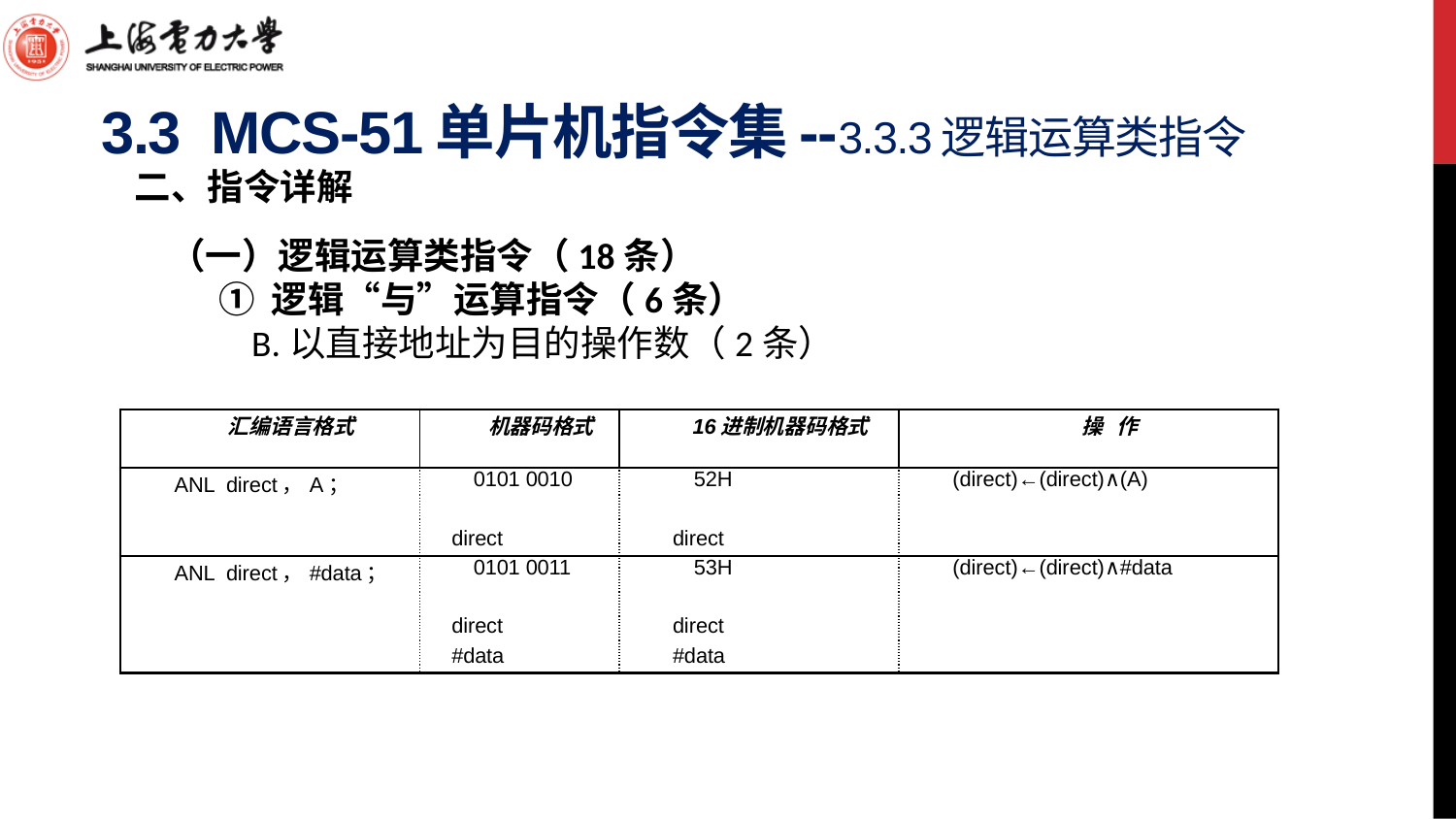

# 3.3  MCS-51单片机指令集--3.3.3逻辑运算类指令
二、指令详解

（一）逻辑运算类指令（18条）
      ① 逻辑“与”运算指令（6条）
          B.以直接地址为目的操作数（2条）
| 汇编语言格式 | 机器码格式 | 16进制机器码格式 | 操 作 |
| --- | --- | --- | --- |
| ANL direct，A； | 0101 0010 | 52H | (direct)←(direct)∧(A) |
|  | direct | direct |  |
| ANL direct，#data； | 0101 0011 | 53H | (direct)←(direct)∧#data |
|  | direct | direct |  |
|  | #data | #data |  |